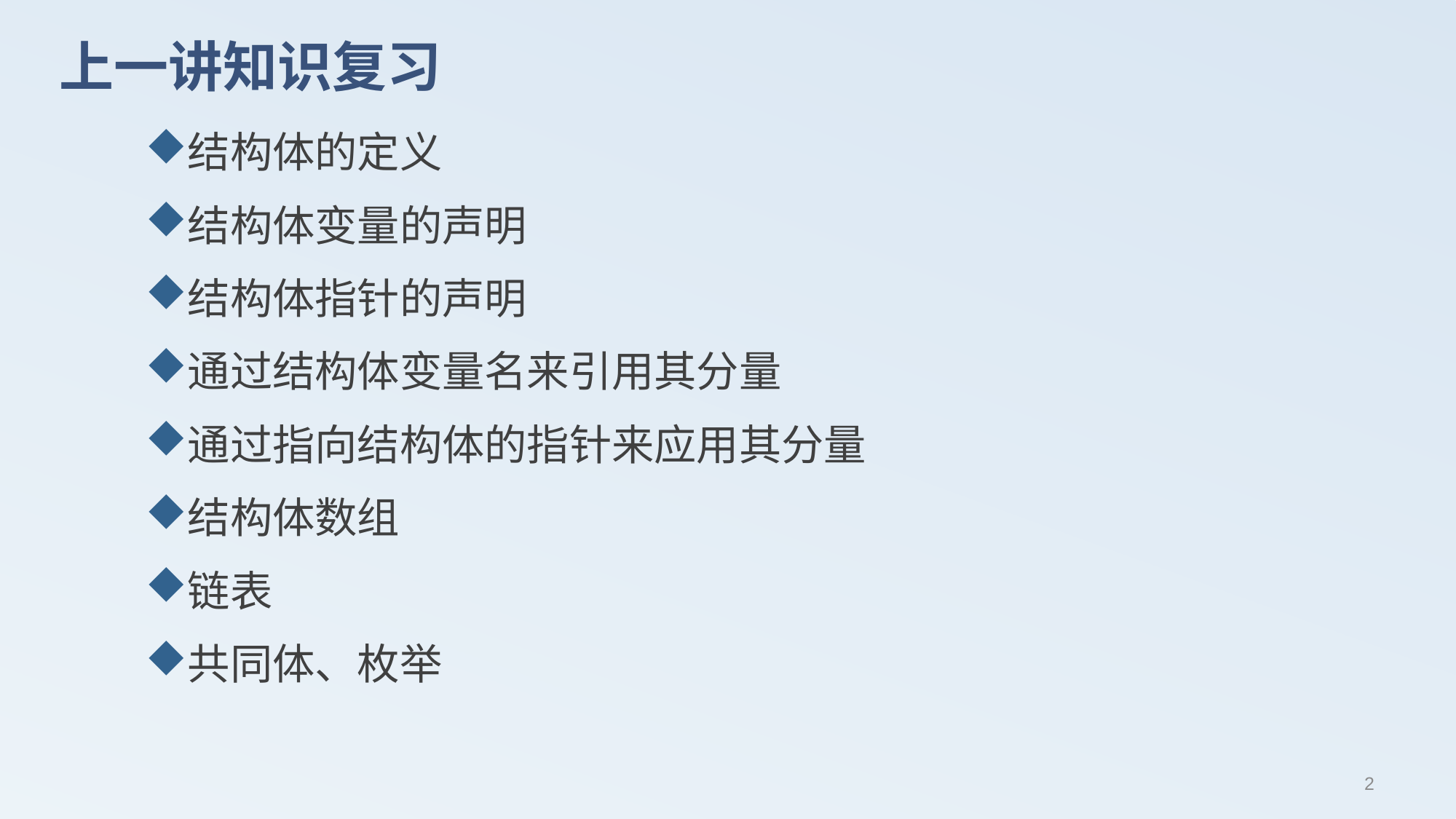

# 上一讲知识复习
结构体的定义
结构体变量的声明
结构体指针的声明
通过结构体变量名来引用其分量
通过指向结构体的指针来应用其分量
结构体数组
链表
共同体、枚举